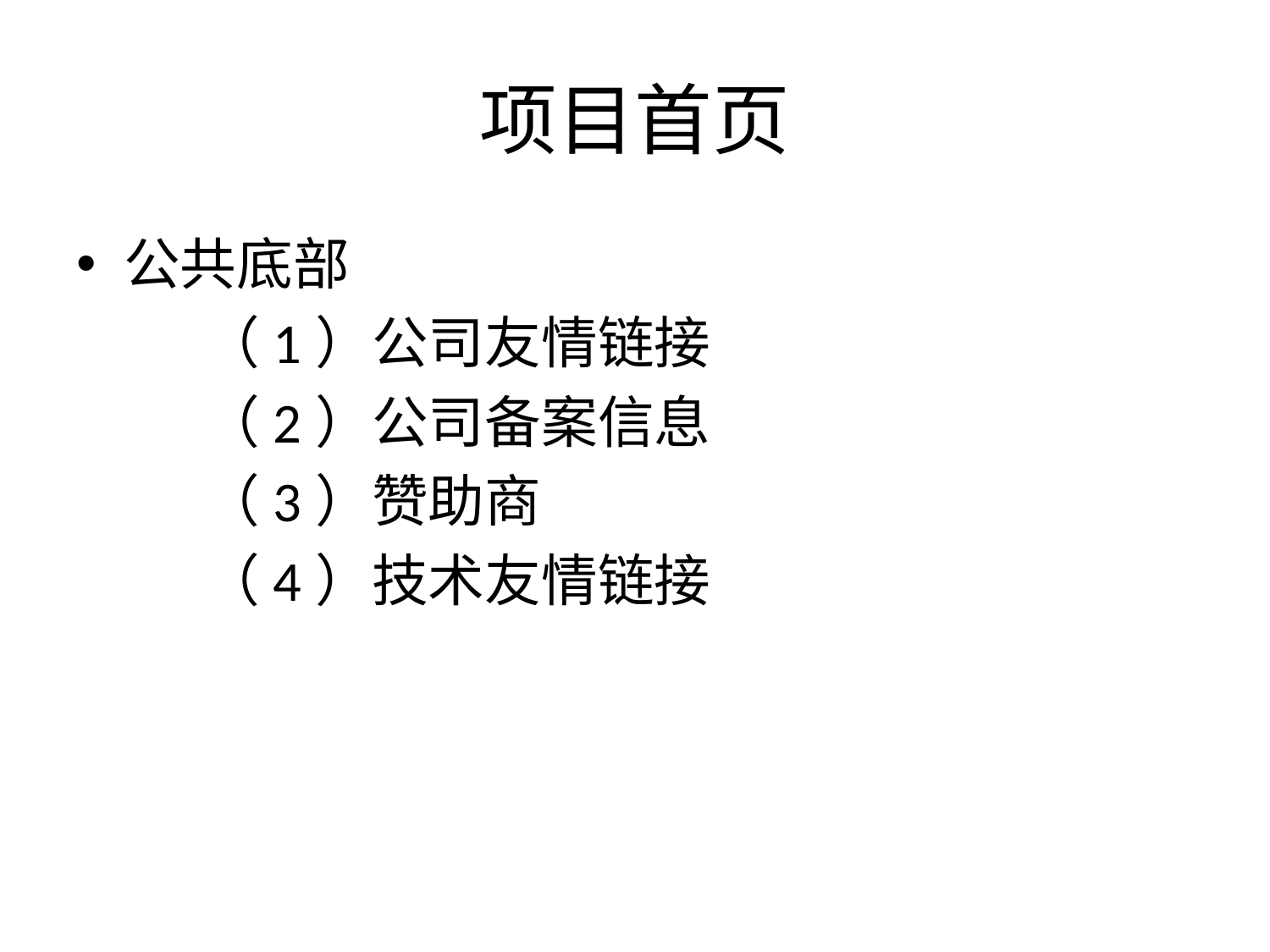

# 项目首页
公共底部
	（1）公司友情链接
	（2）公司备案信息
	（3）赞助商
	（4）技术友情链接